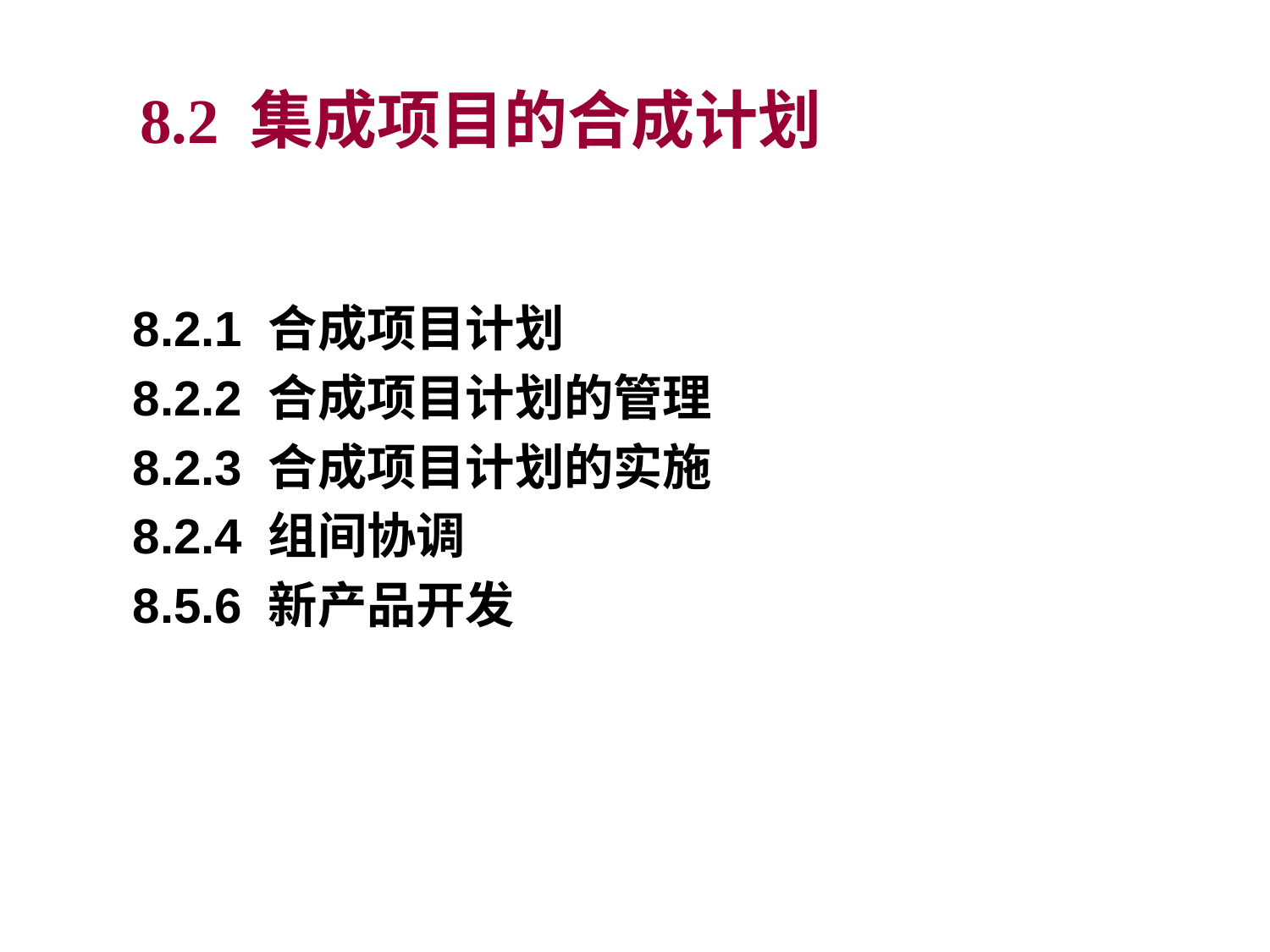

8.2 集成项目的合成计划
8.2.1 合成项目计划
8.2.2 合成项目计划的管理
8.2.3 合成项目计划的实施
8.2.4 组间协调
8.5.6 新产品开发